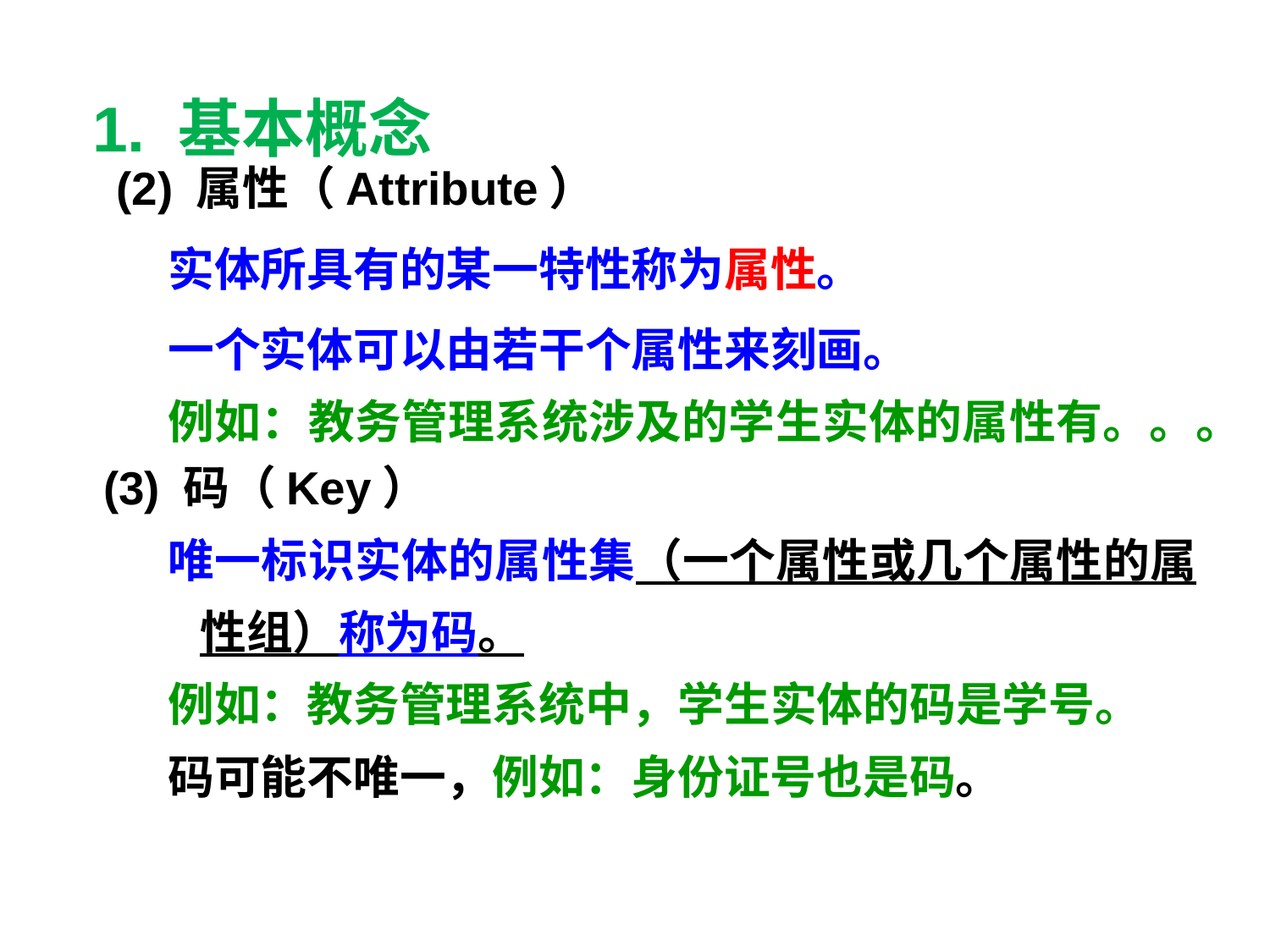

1. 基本概念
 (2) 属性（Attribute）
实体所具有的某一特性称为属性。
一个实体可以由若干个属性来刻画。
例如：教务管理系统涉及的学生实体的属性有。。。
(3) 码（Key）
唯一标识实体的属性集（一个属性或几个属性的属性组）称为码。
例如：教务管理系统中，学生实体的码是学号。
码可能不唯一，例如：身份证号也是码。